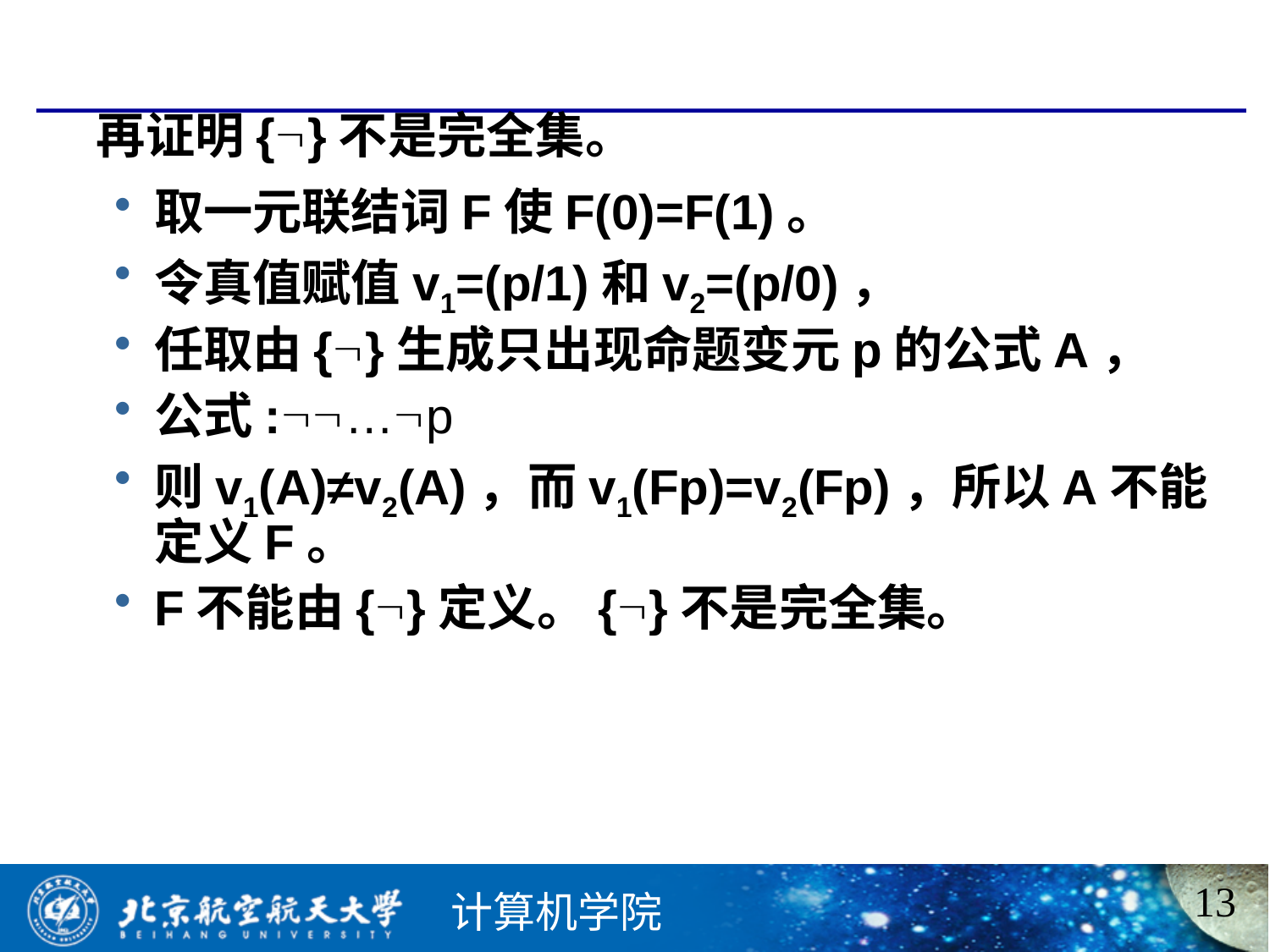

再证明{¬}不是完全集。
取一元联结词F使F(0)=F(1)。
令真值赋值v1=(p/1)和v2=(p/0)，
任取由{¬}生成只出现命题变元p的公式A，
公式:¬¬…¬p
则v1(A)≠v2(A)，而v1(Fp)=v2(Fp)，所以A不能定义F。
F不能由{¬}定义。{¬}不是完全集。